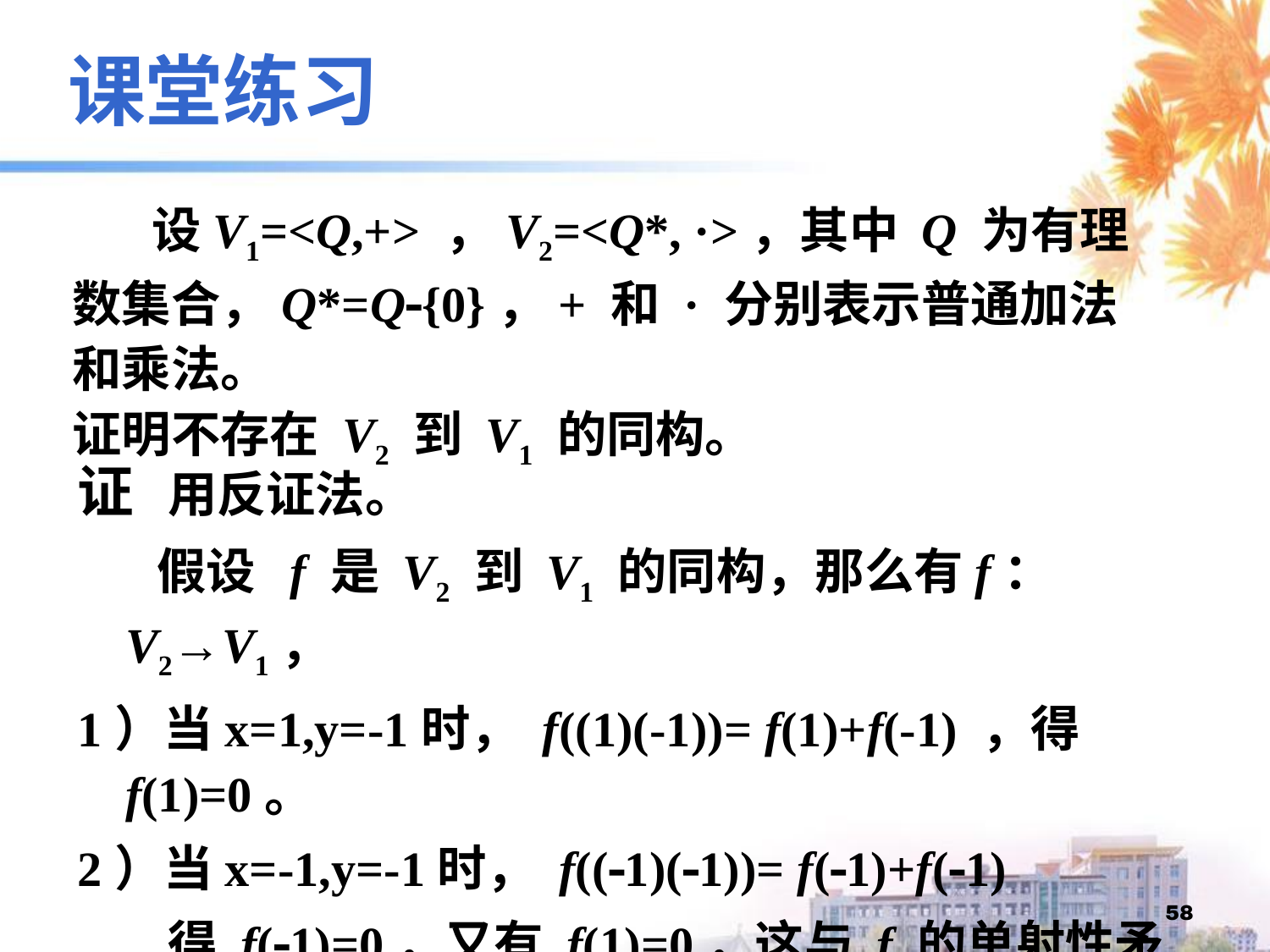

# 课堂练习
      设V1=<Q,+> ，V2=<Q*, ·>，其中 Q 为有理数集合，Q*=Q−{0}，+ 和 · 分别表示普通加法和乘法。
证明不存在 V2 到 V1 的同构。
证   用反证法。
      假设  f 是 V2 到 V1 的同构，那么有f：V2→V1，
1）当x=1,y=-1时， f((1)(-1))= f(1)+f(-1) ，得 f(1)=0。
2）当x=-1,y=-1时， f((−1)(−1))= f(−1)+f(−1)
       得 f(−1)=0，又有 f(1)=0，这与 f 的单射性矛盾。
因此，不存在 V2 到 V1 的同构。

58